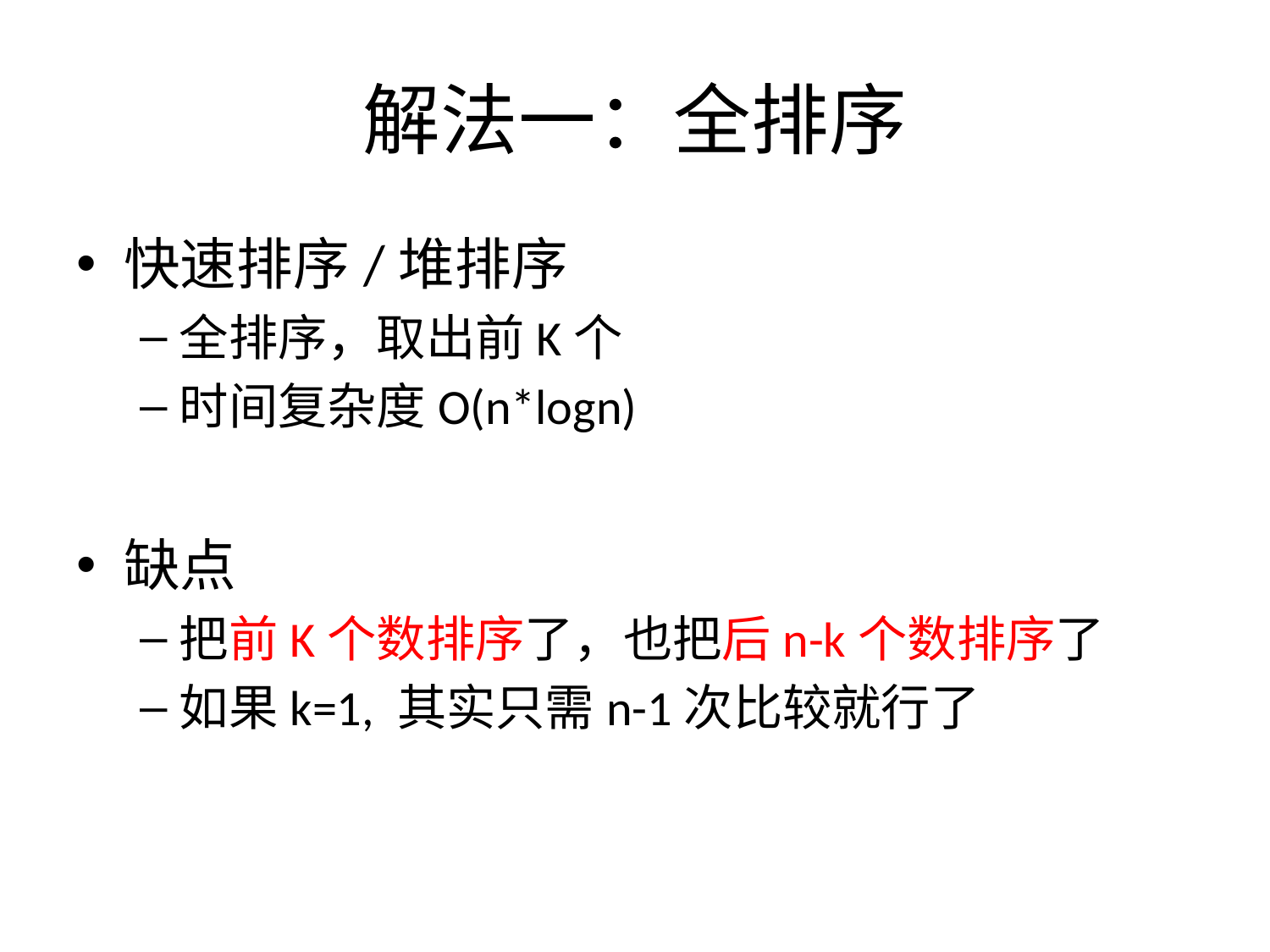

# 解法一：全排序
快速排序/堆排序
全排序，取出前K个
时间复杂度O(n*logn)

缺点
把前K个数排序了，也把后n-k个数排序了
如果k=1, 其实只需n-1次比较就行了